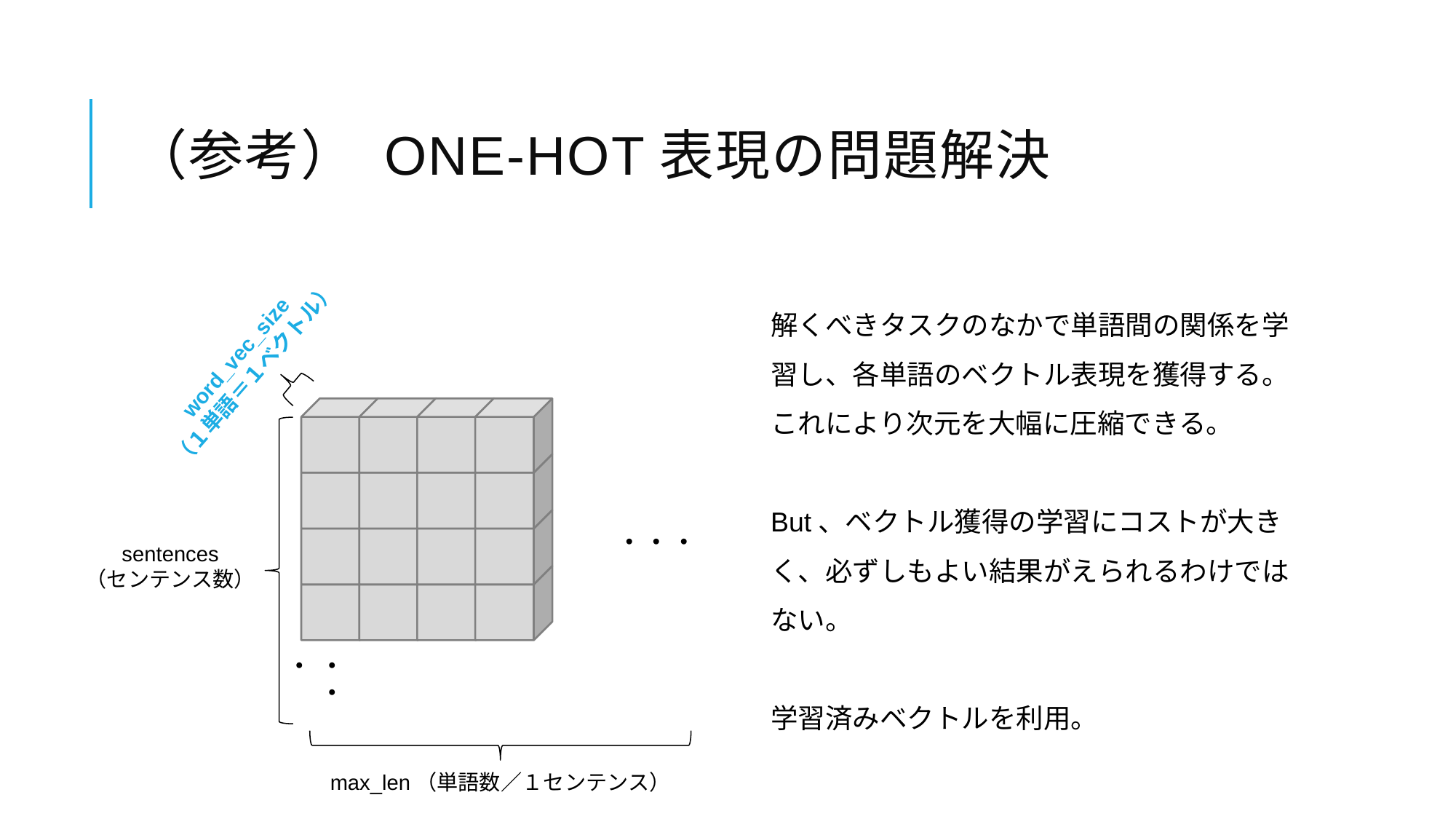

# （参考） One-hot表現の問題解決
解くべきタスクのなかで単語間の関係を学習し、各単語のベクトル表現を獲得する。これにより次元を大幅に圧縮できる。

But、ベクトル獲得の学習にコストが大きく、必ずしもよい結果がえられるわけではない。

学習済みベクトルを利用。
word_vec_size
（１単語＝１ベクトル）

・・・
sentences
（センテンス数）

・・・
max_len（単語数／１センテンス）